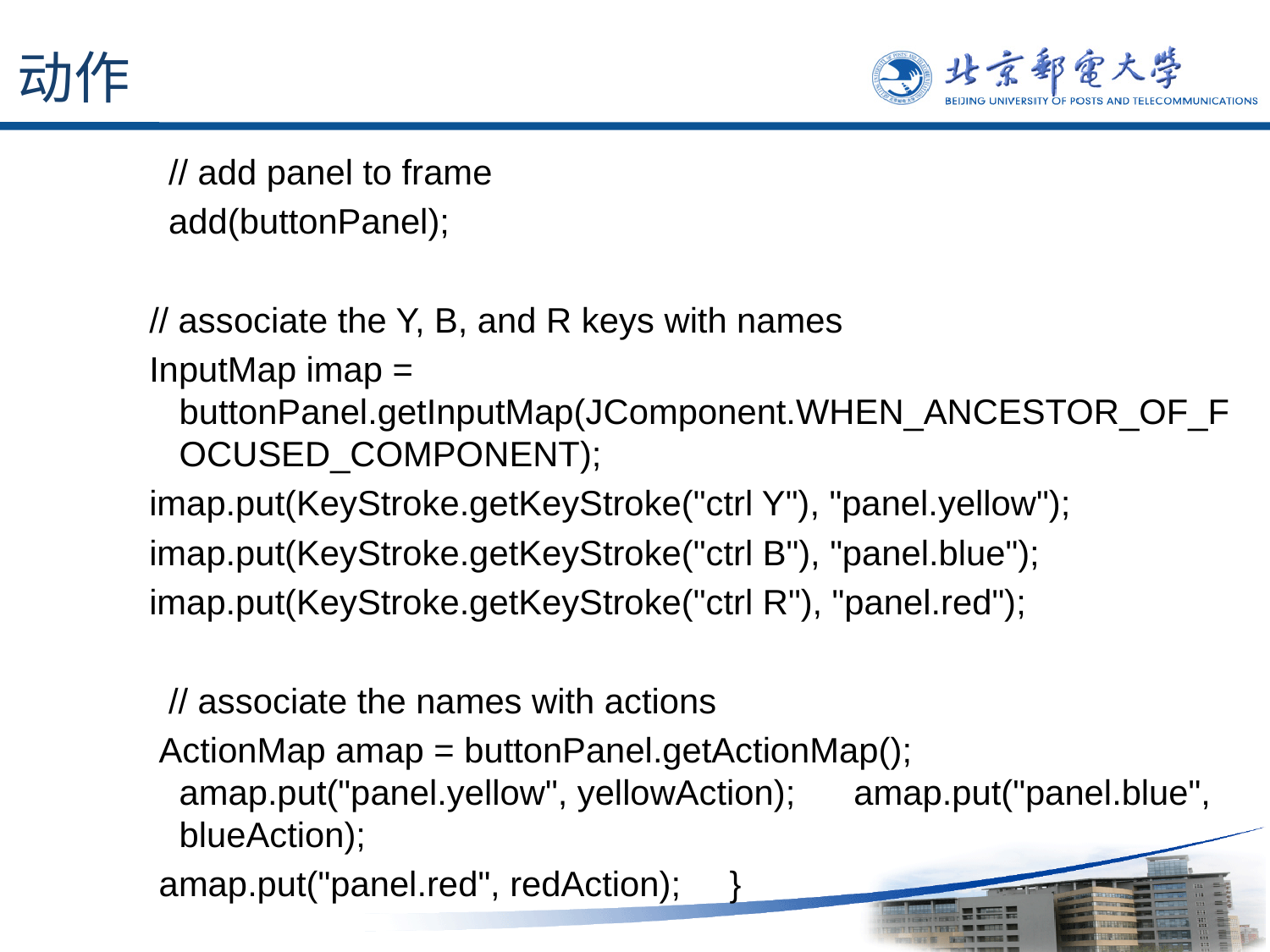

# 动作
   // add panel to frame
   add(buttonPanel);

 // associate the Y, B, and R keys with names
 InputMap imap = buttonPanel.getInputMap(JComponent.WHEN_ANCESTOR_OF_FOCUSED_COMPONENT);
 imap.put(KeyStroke.getKeyStroke("ctrl Y"), "panel.yellow");
 imap.put(KeyStroke.getKeyStroke("ctrl B"), "panel.blue");
 imap.put(KeyStroke.getKeyStroke("ctrl R"), "panel.red");

   // associate the names with actions
  ActionMap amap = buttonPanel.getActionMap();      amap.put("panel.yellow", yellowAction);      amap.put("panel.blue", blueAction);
  amap.put("panel.red", redAction);     }